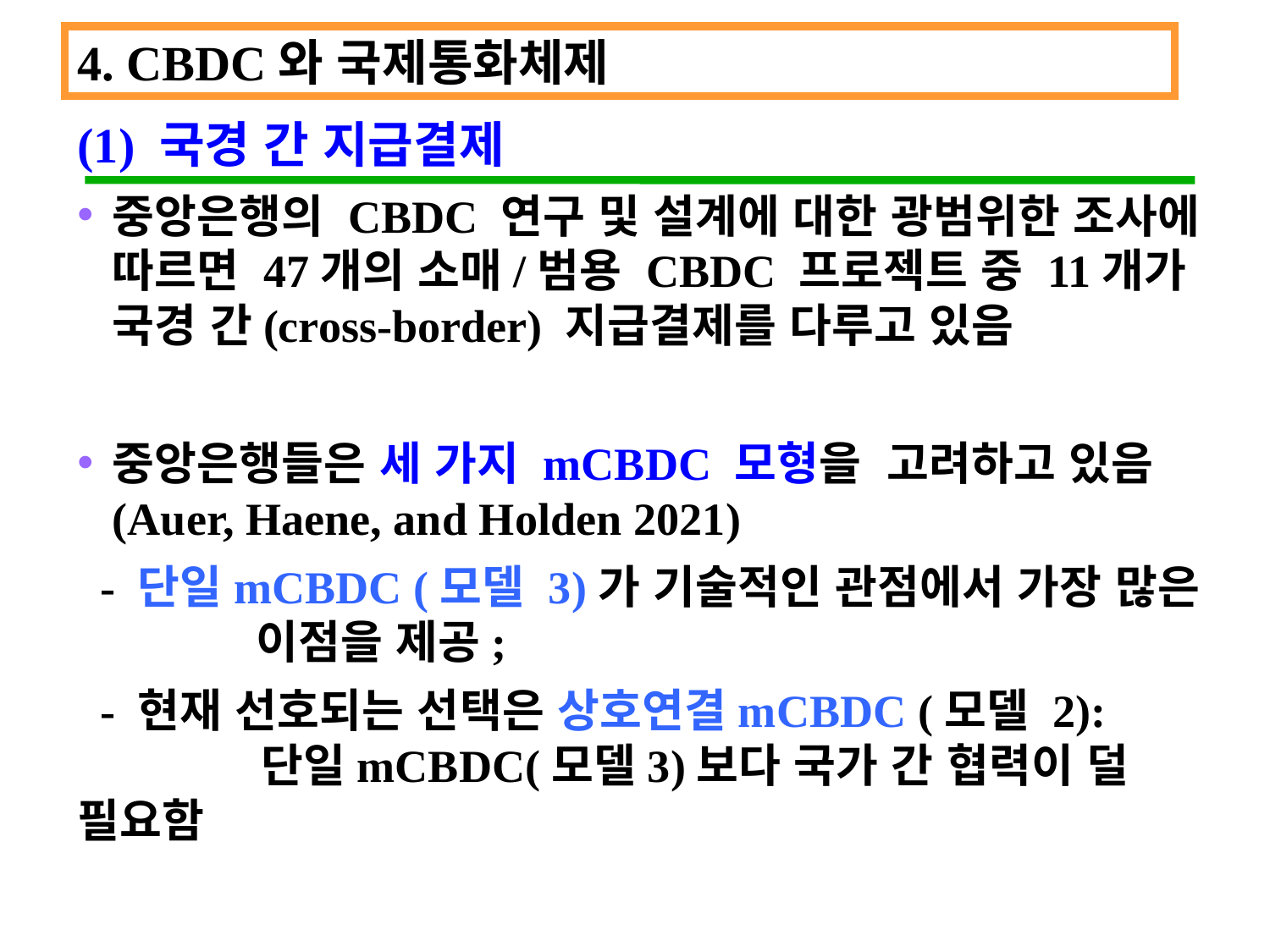

4. CBDC와 국제통화체제
(1) 국경 간 지급결제
중앙은행의 CBDC 연구 및 설계에 대한 광범위한 조사에 따르면 47개의 소매/범용 CBDC 프로젝트 중 11개가 국경 간(cross-border) 지급결제를 다루고 있음

중앙은행들은 세 가지 mCBDC 모형을  고려하고 있음 (Auer, Haene, and Holden 2021)
  - 단일mCBDC (모델 3)가 기술적인 관점에서 가장 많은 	    이점을 제공;
  - 현재 선호되는 선택은 상호연결mCBDC (모델 2):        	    단일mCBDC(모델3)보다 국가 간 협력이 덜 필요함